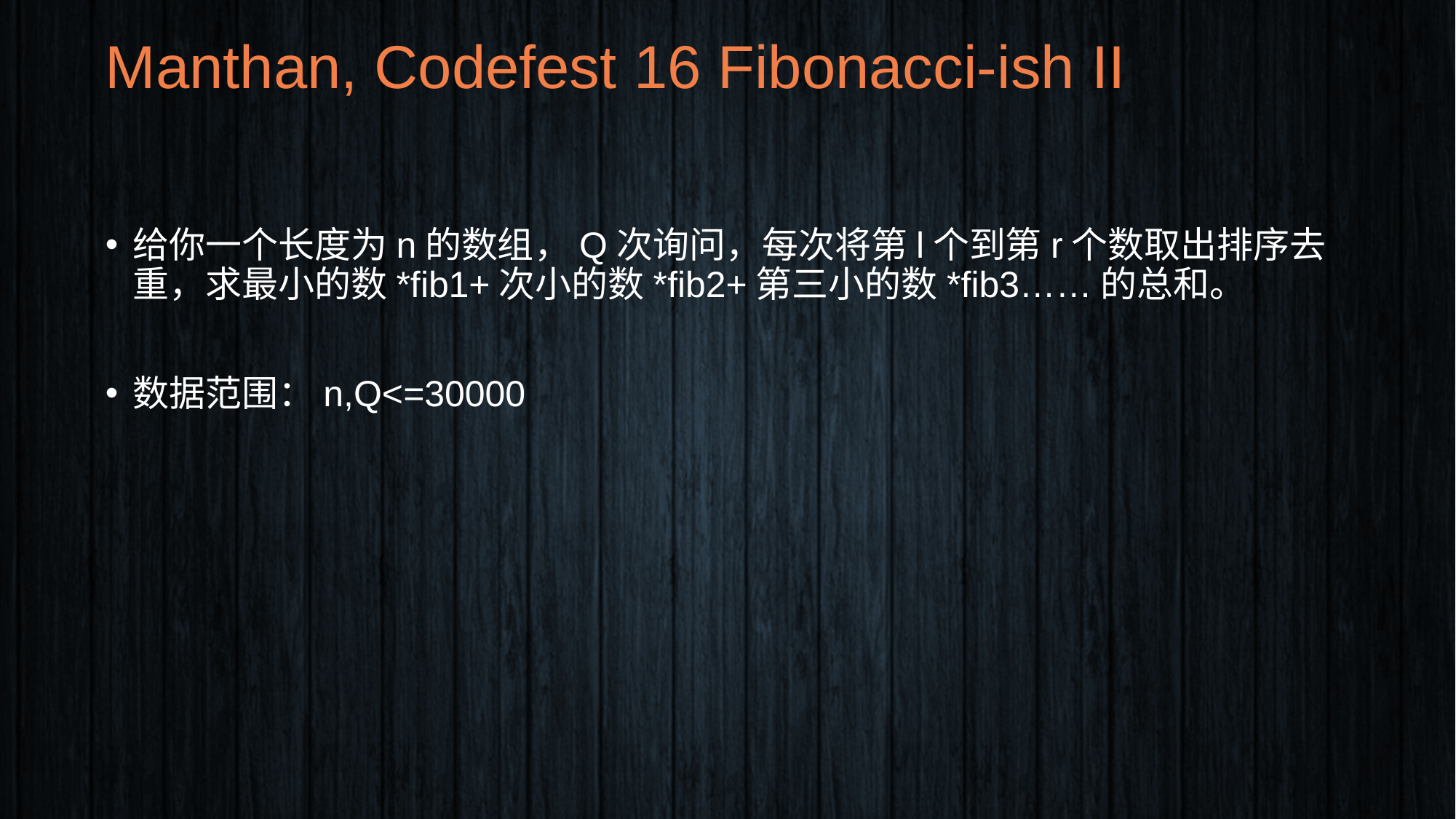

# Manthan, Codefest 16 Fibonacci-ish II
给你一个长度为n的数组，Q次询问，每次将第l个到第r个数取出排序去重，求最小的数*fib1+次小的数*fib2+第三小的数*fib3……的总和。

数据范围：n,Q<=30000